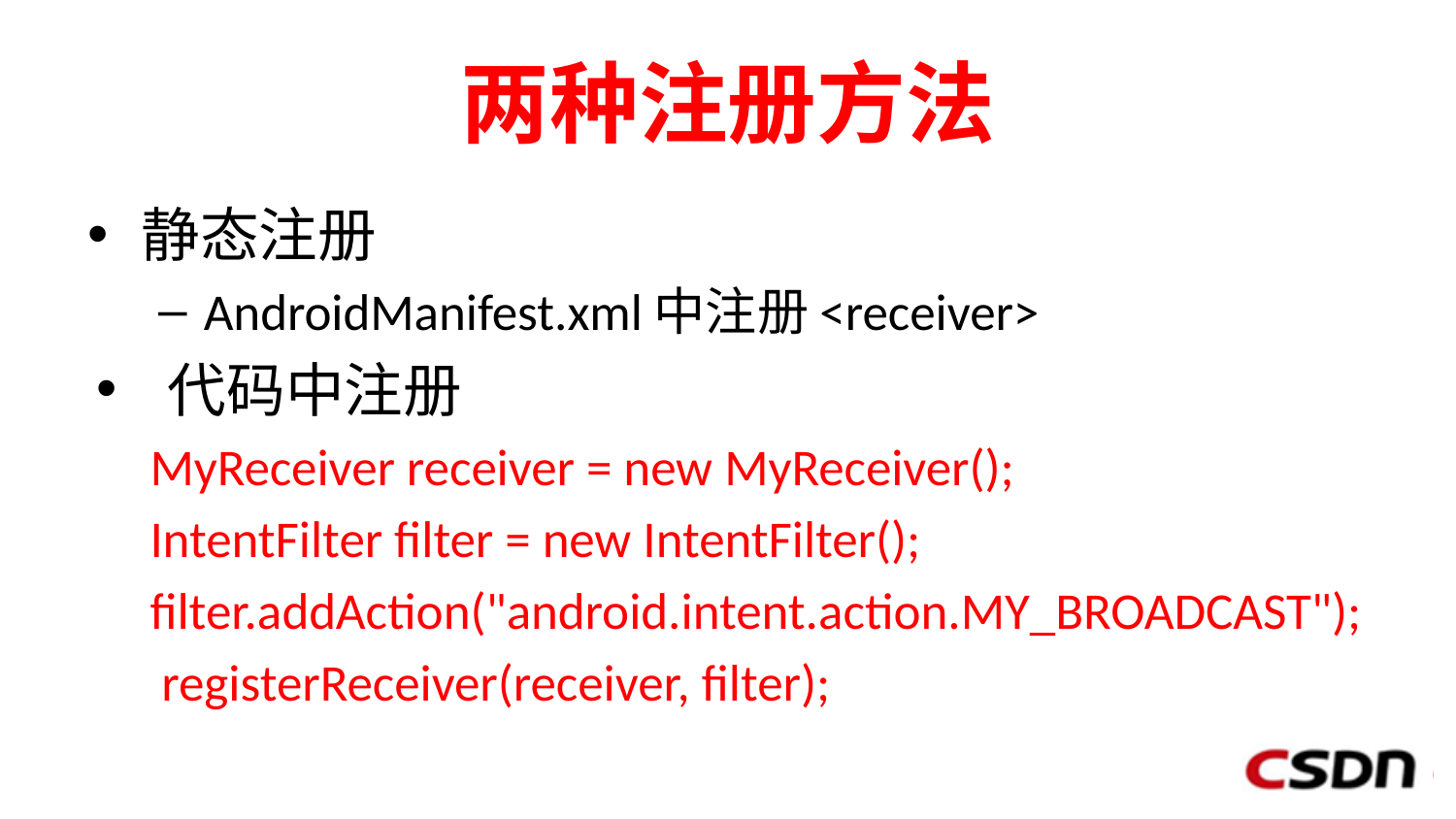

# 两种注册方法
静态注册
AndroidManifest.xml中注册<receiver>
代码中注册
MyReceiver receiver = new MyReceiver();
IntentFilter filter = new IntentFilter();
filter.addAction("android.intent.action.MY_BROADCAST");
 registerReceiver(receiver, filter);